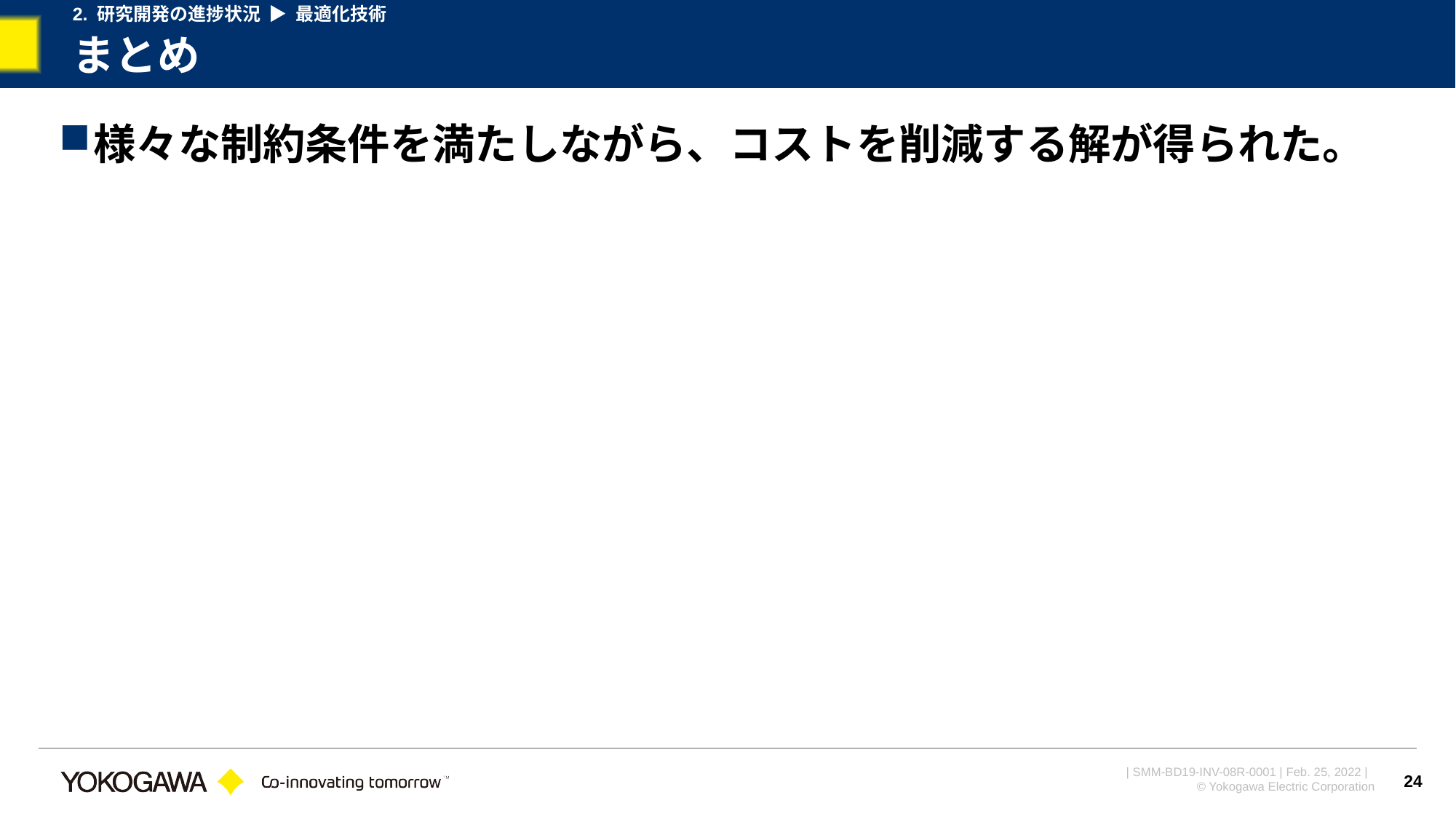

2. 研究開発の進捗状況  ▶  最適化技術
# まとめ
様々な制約条件を満たしながら、コストを削減する解が得られた。
24